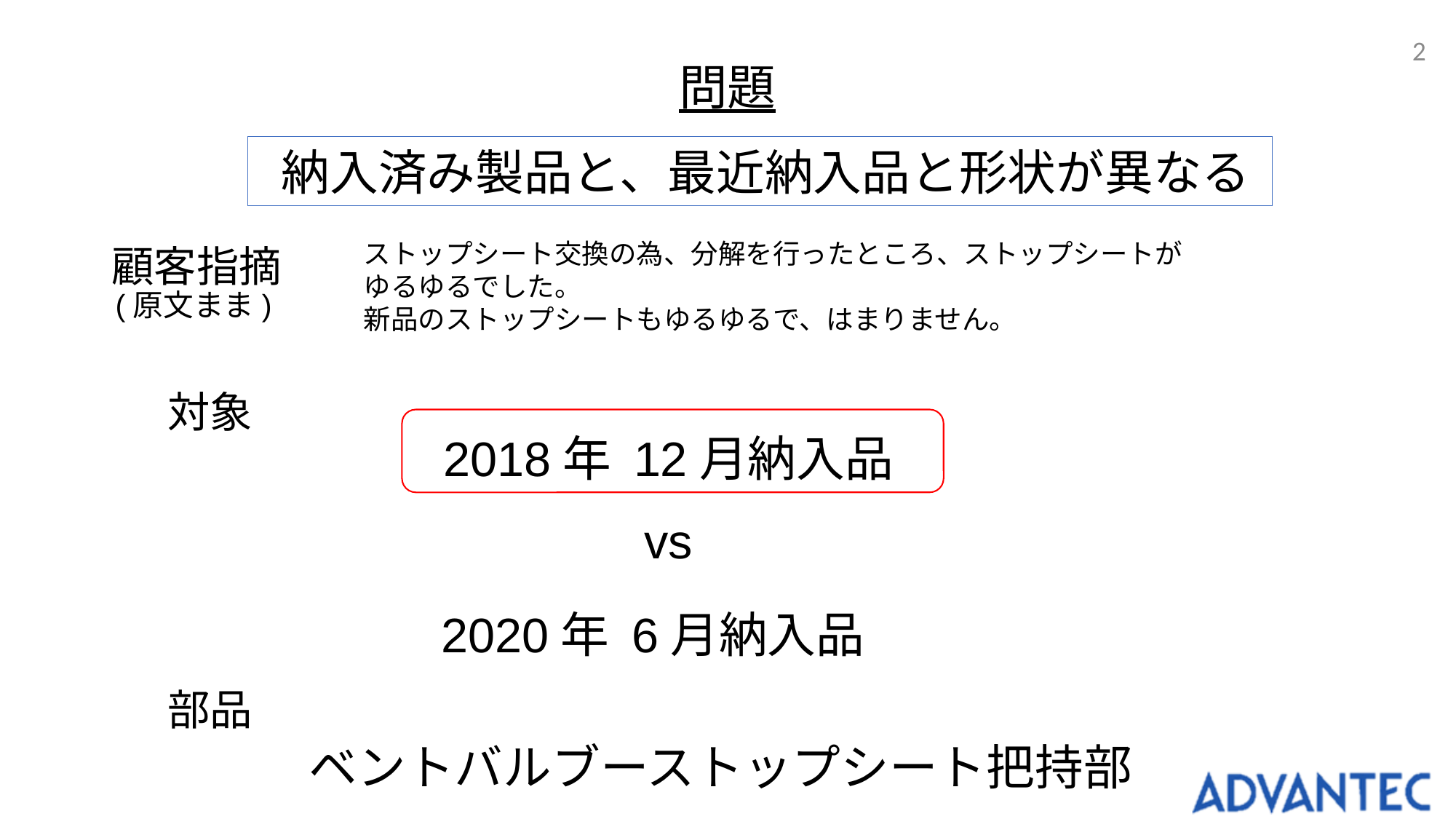

# 問題
 納入済み製品と、最近納入品と形状が異なる
ストップシート交換の為、分解を行ったところ、ストップシートがゆるゆるでした。
新品のストップシートもゆるゆるで、はまりません。
顧客指摘
(原文まま)
対象

2018年 12月納入品
vs
2020年 6月納入品
部品
ベントバルブーストップシート把持部